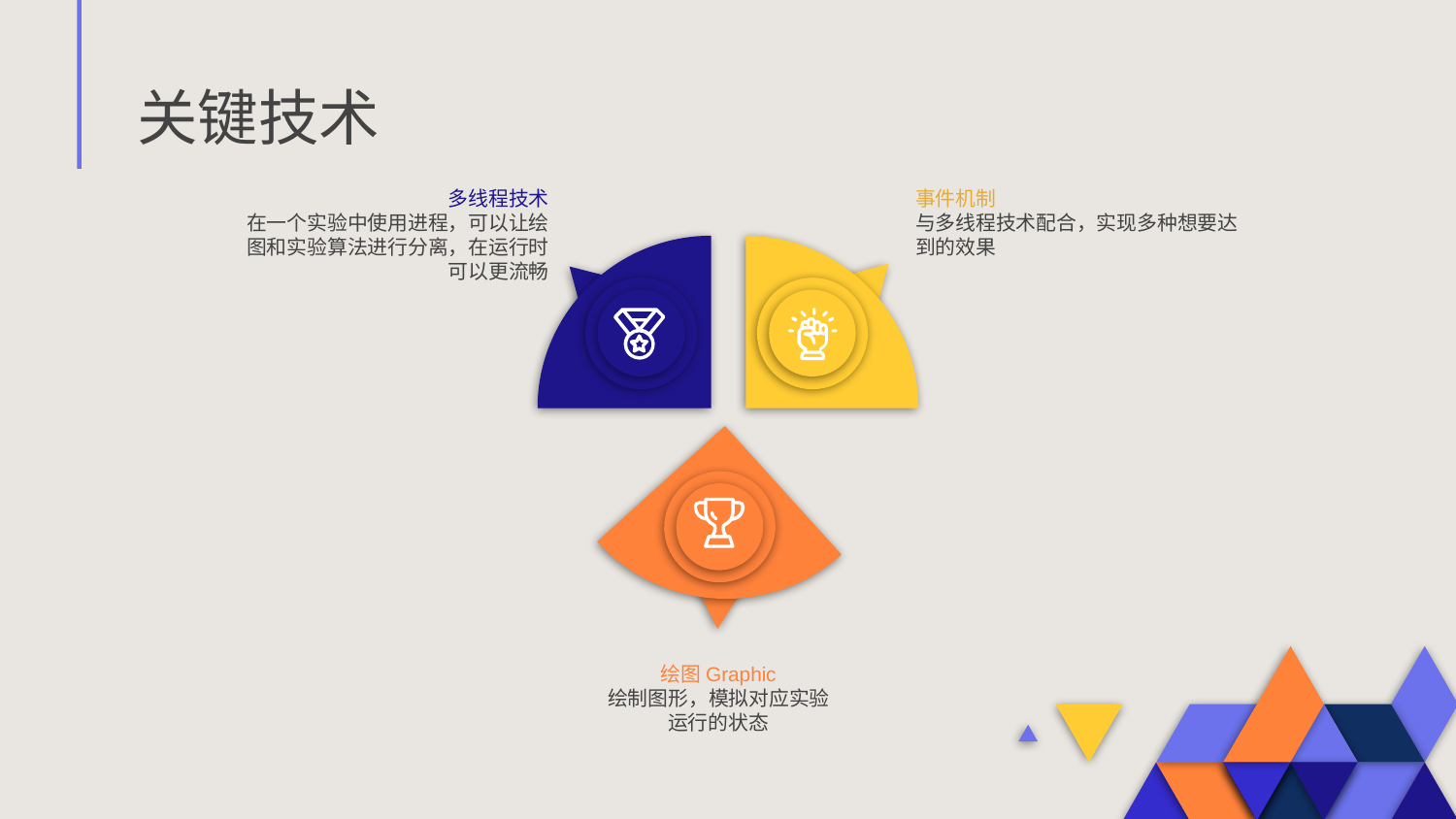

# 关键技术
多线程技术
在一个实验中使用进程，可以让绘图和实验算法进行分离，在运行时可以更流畅
事件机制
与多线程技术配合，实现多种想要达到的效果

绘图Graphic
绘制图形，模拟对应实验运行的状态